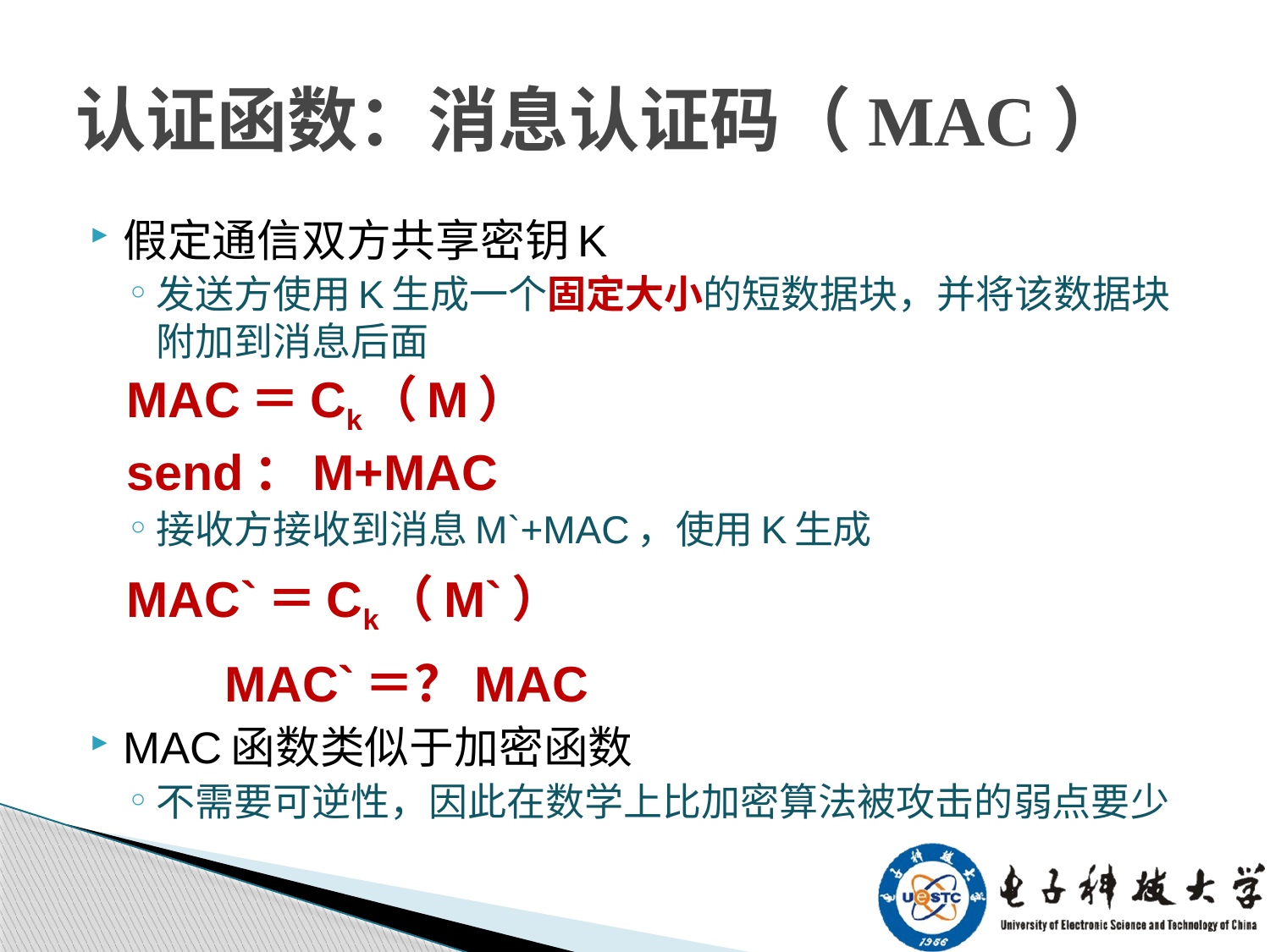

# 认证函数：消息认证码（MAC）
假定通信双方共享密钥K
发送方使用K生成一个固定大小的短数据块，并将该数据块附加到消息后面
		MAC＝Ck（M）
		send：M+MAC
接收方接收到消息M`+MAC，使用K生成
		MAC`＝Ck（M`）
	       MAC`＝？MAC
MAC函数类似于加密函数
不需要可逆性，因此在数学上比加密算法被攻击的弱点要少
15